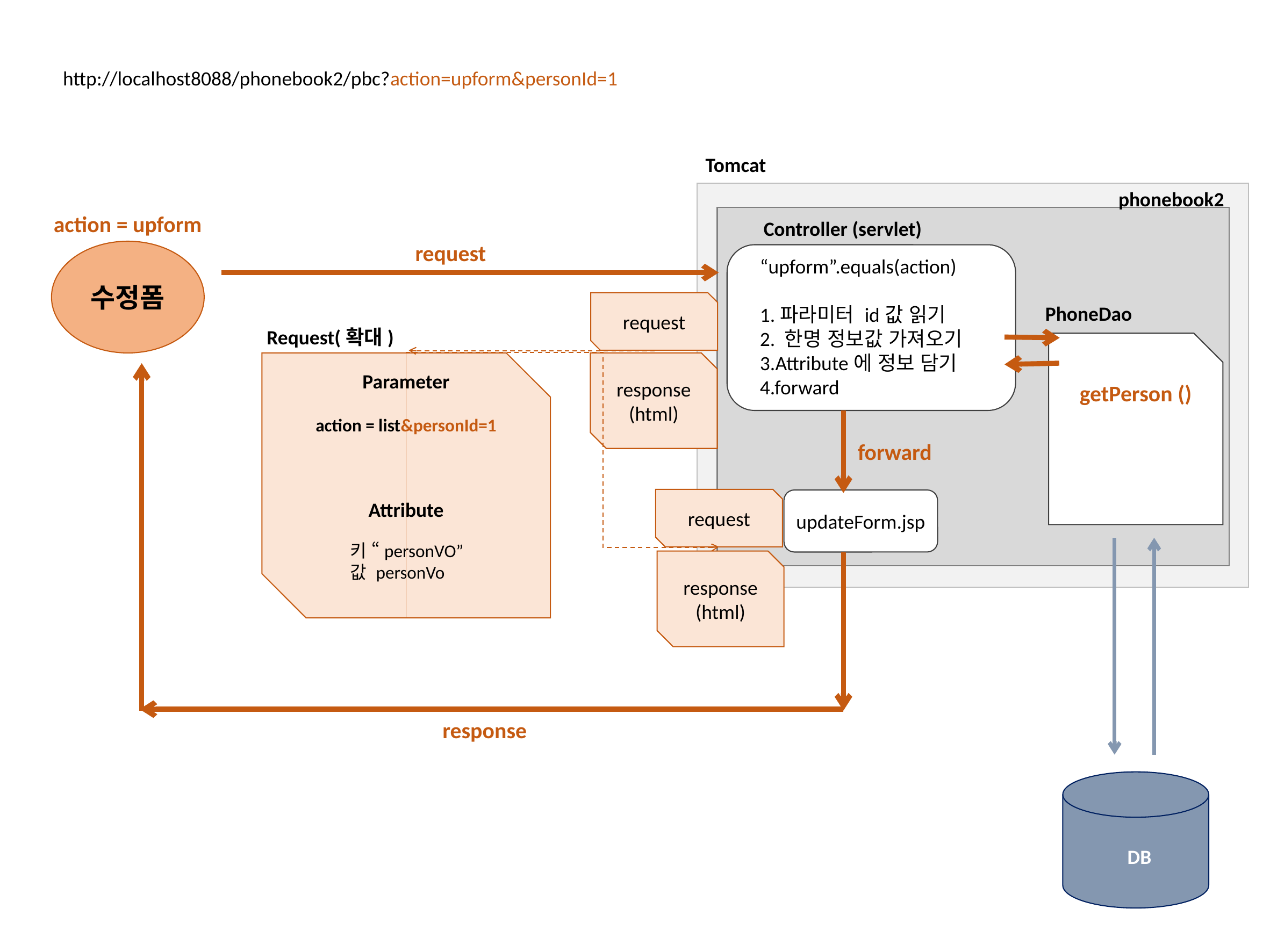

http://localhost8088/phonebook2/pbc?action=upform&personId=1
Tomcat
phonebook2

action = upform

Controller (servlet)
request
수정폼

“upform”.equals(action)

1.파라미터 id값 읽기
2. 한명 정보값 가져오기
3.Attribute에 정보 담기
4.forward
request
PhoneDao
Request(확대)

response
(html)
Parameter
getPerson ()
action = list&personId=1
forward
request
updateForm.jsp
Attribute
키 “personVO”
값 personVo
response
(html)
response

DB